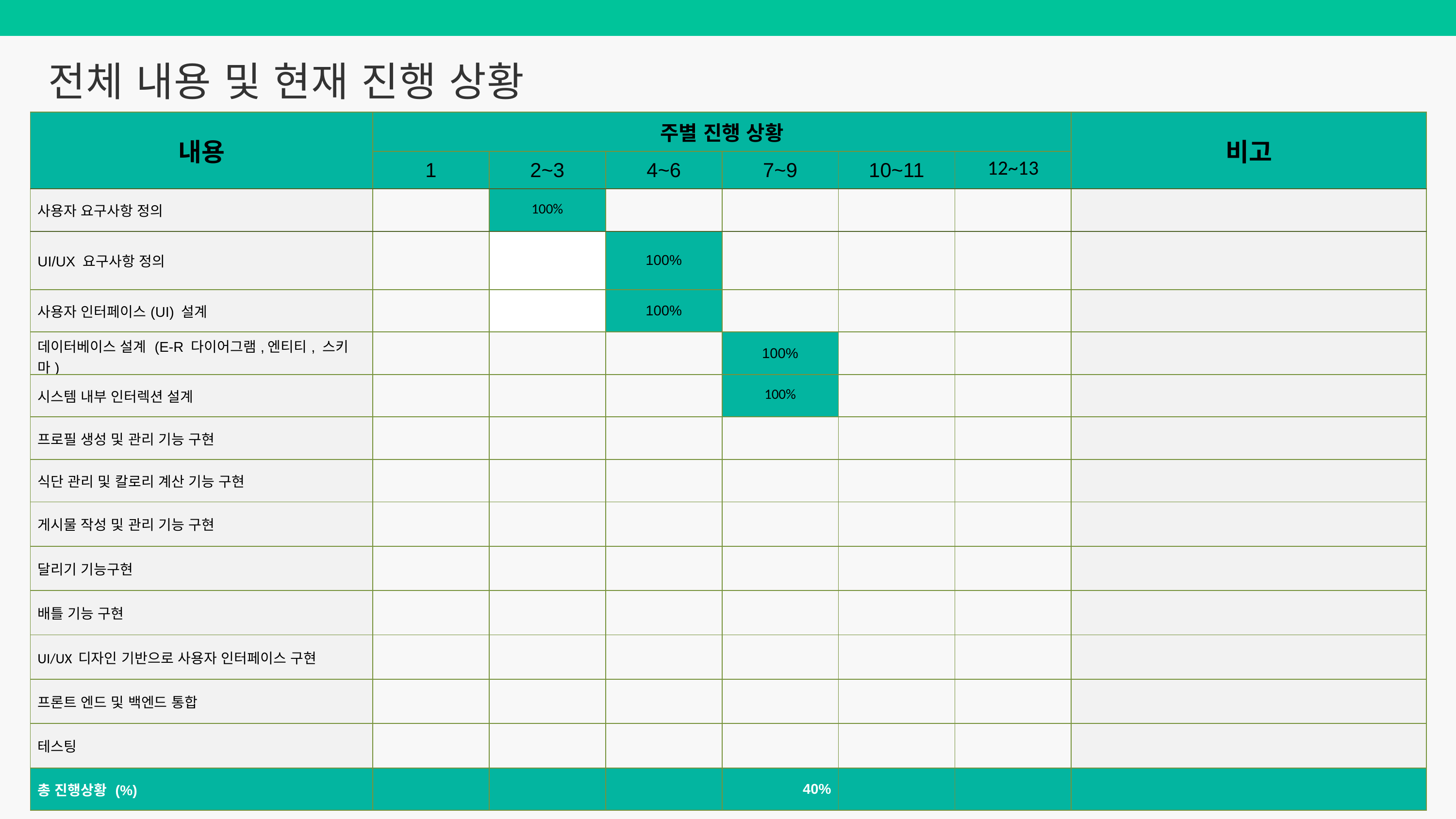

전체 내용 및 현재 진행 상황
| 내용 | 주별 진행 상황 |  |  |  |  |  | 비고 |
| --- | --- | --- | --- | --- | --- | --- | --- |
|  | 1 | 2~3 | 4~6 | 7~9 | 10~11 | 12~13 |  |
| 사용자 요구사항 정의 |  | 100% |  |  |  |  |  |
| UI/UX 요구사항 정의 |  |  | 100% |  |  |  |  |
| 사용자 인터페이스(UI) 설계 |  |  | 100% |  |  |  |  |
| 데이터베이스 설계 (E-R 다이어그램,엔티티, 스키마) |  |  |  | 100% |  |  |  |
| 시스템 내부 인터렉션 설계 |  |  |  | 100% |  |  |  |
| 프로필 생성 및 관리 기능 구현 |  |  |  |  |  |  |  |
| 식단 관리 및 칼로리 계산 기능 구현 |  |  |  |  |  |  |  |
| 게시물 작성 및 관리 기능 구현 |  |  |  |  |  |  |  |
| 달리기 기능구현 |  |  |  |  |  |  |  |
| 배틀 기능 구현 |  |  |  |  |  |  |  |
| UI/UX 디자인 기반으로 사용자 인터페이스 구현 |  |  |  |  |  |  |  |
| 프론트 엔드 및 백엔드 통합 |  |  |  |  |  |  |  |
| 테스팅 |  |  |  |  |  |  |  |
| 총 진행상황 (%) |  |  |  | 40% |  |  |  |
4